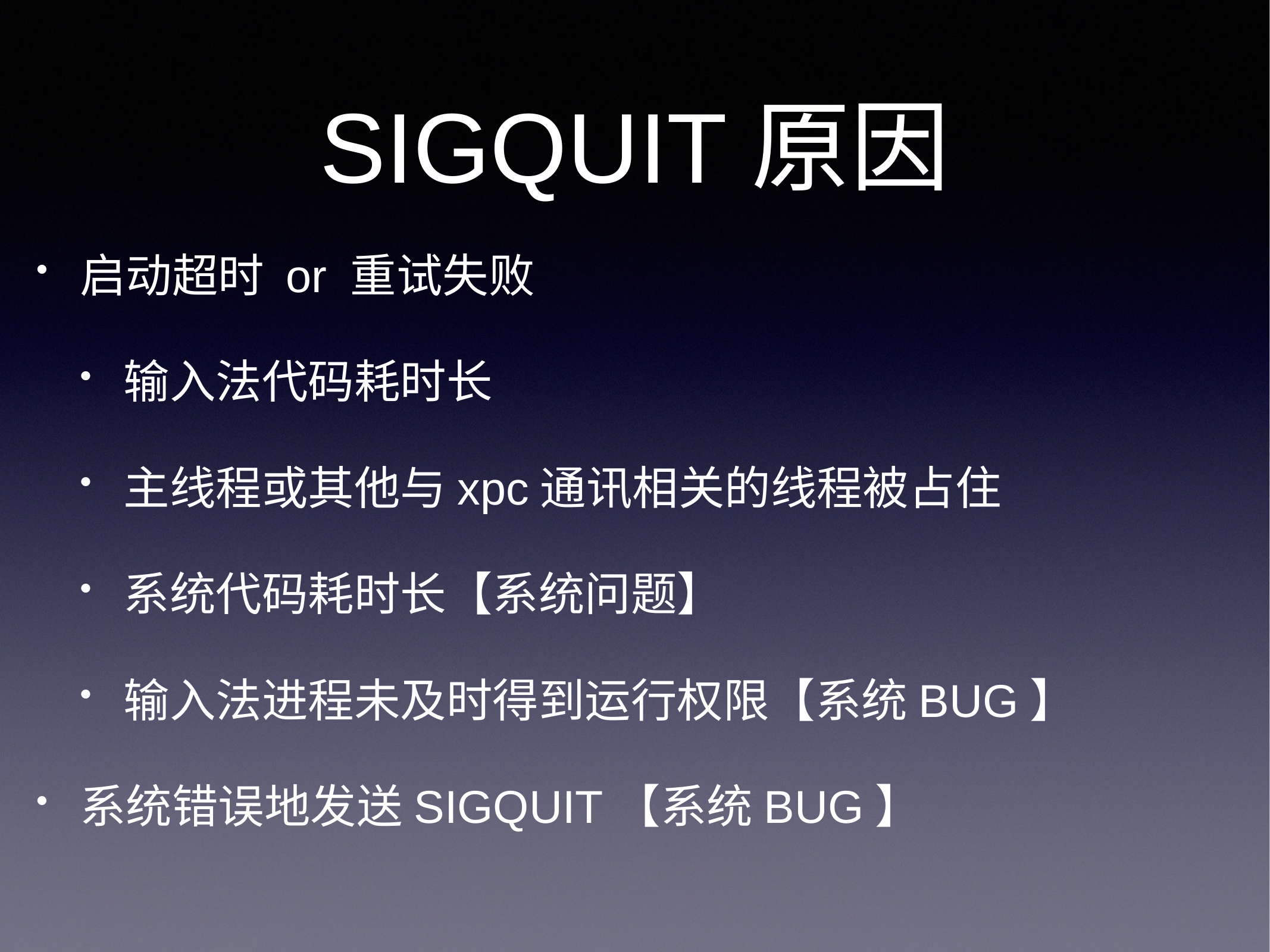

# SIGQUIT原因
启动超时 or 重试失败
输入法代码耗时长
主线程或其他与xpc通讯相关的线程被占住
系统代码耗时长【系统问题】
输入法进程未及时得到运行权限【系统BUG】
系统错误地发送SIGQUIT【系统BUG】